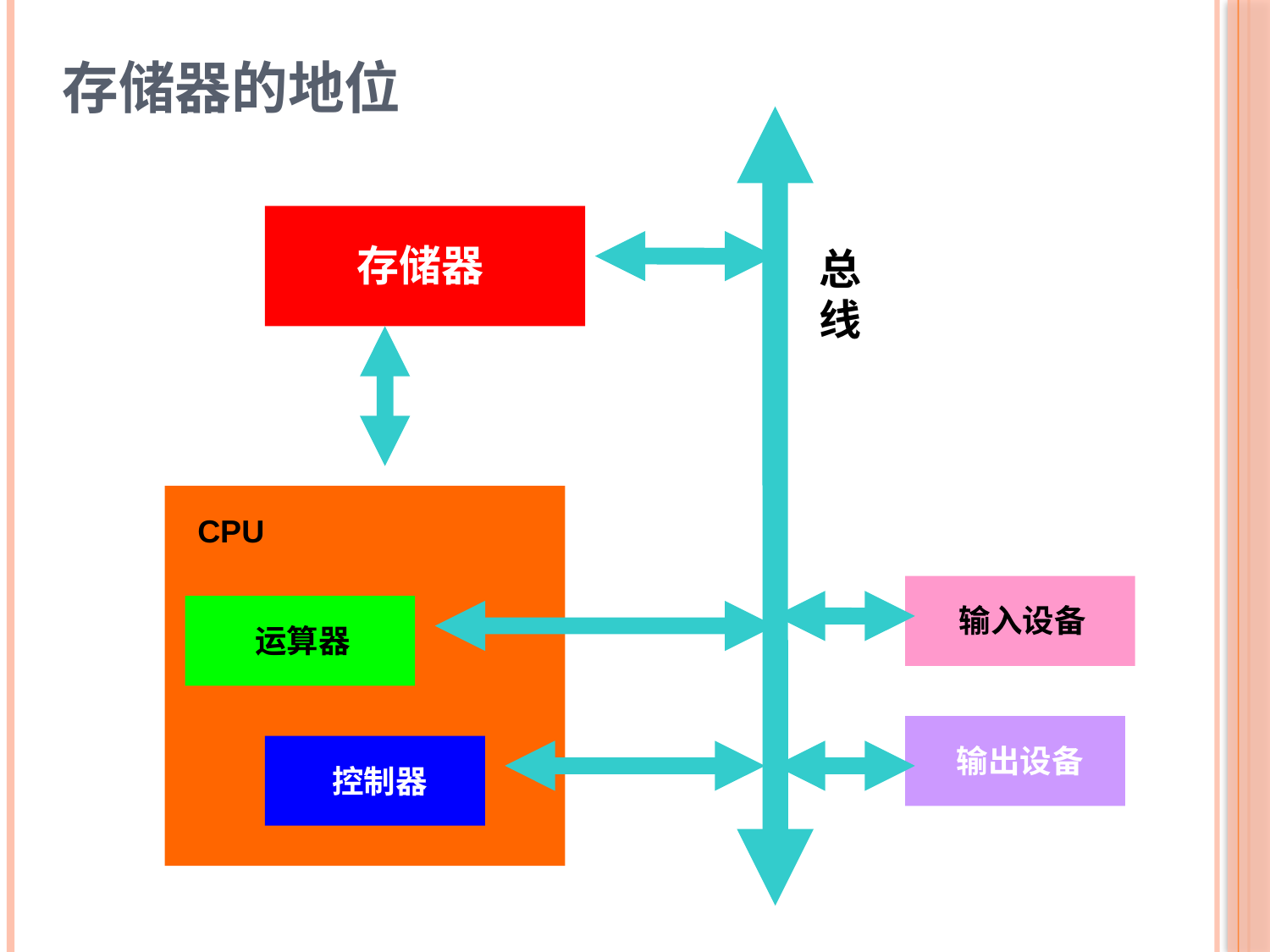

# 存储器的地位

存储器
总线

CPU

输入设备

运算器

输出设备

控制器